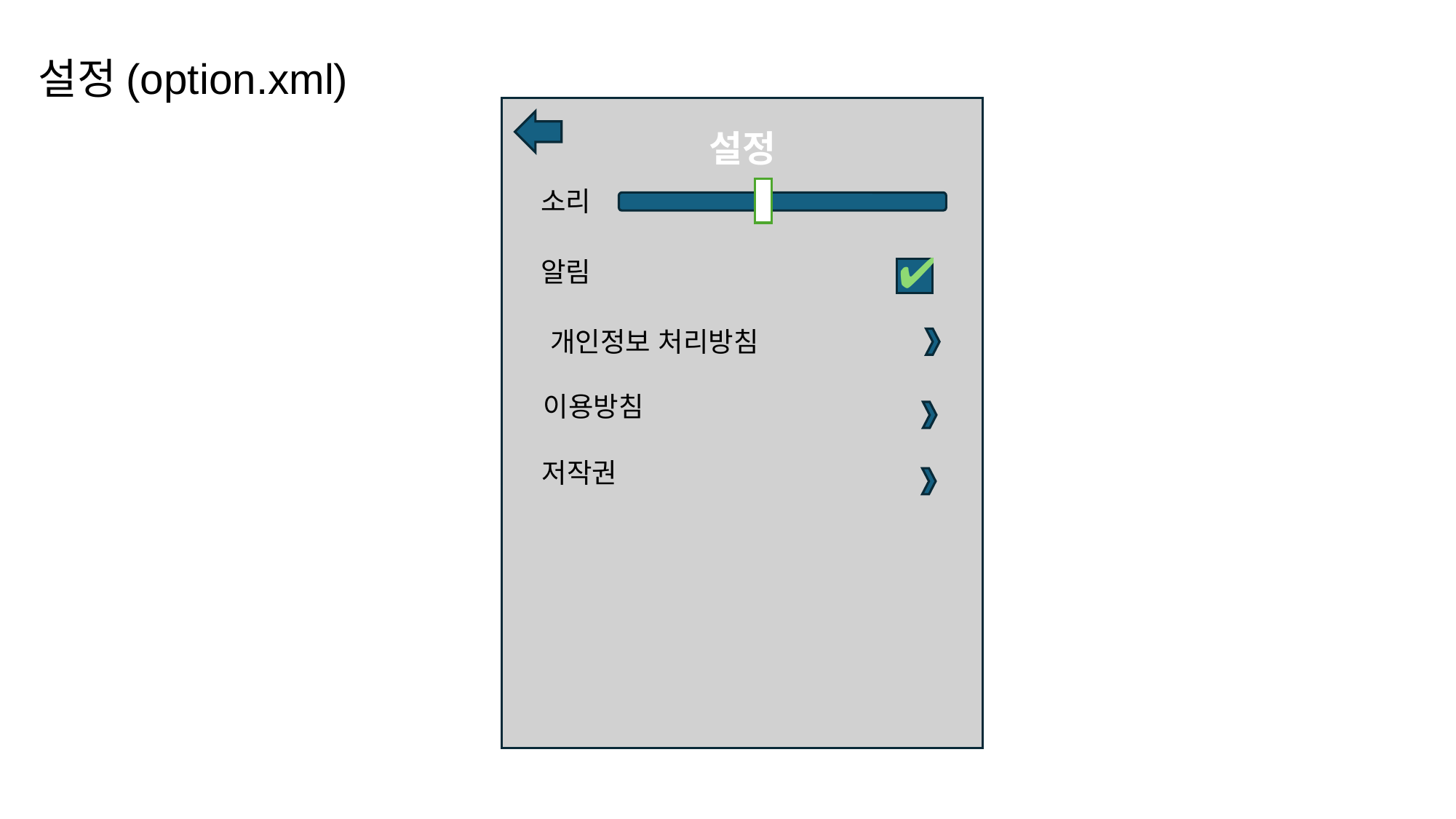

# 설정(option.xml)

설정
소리

알림
✔

개인정보 처리방침

이용방침

저작권